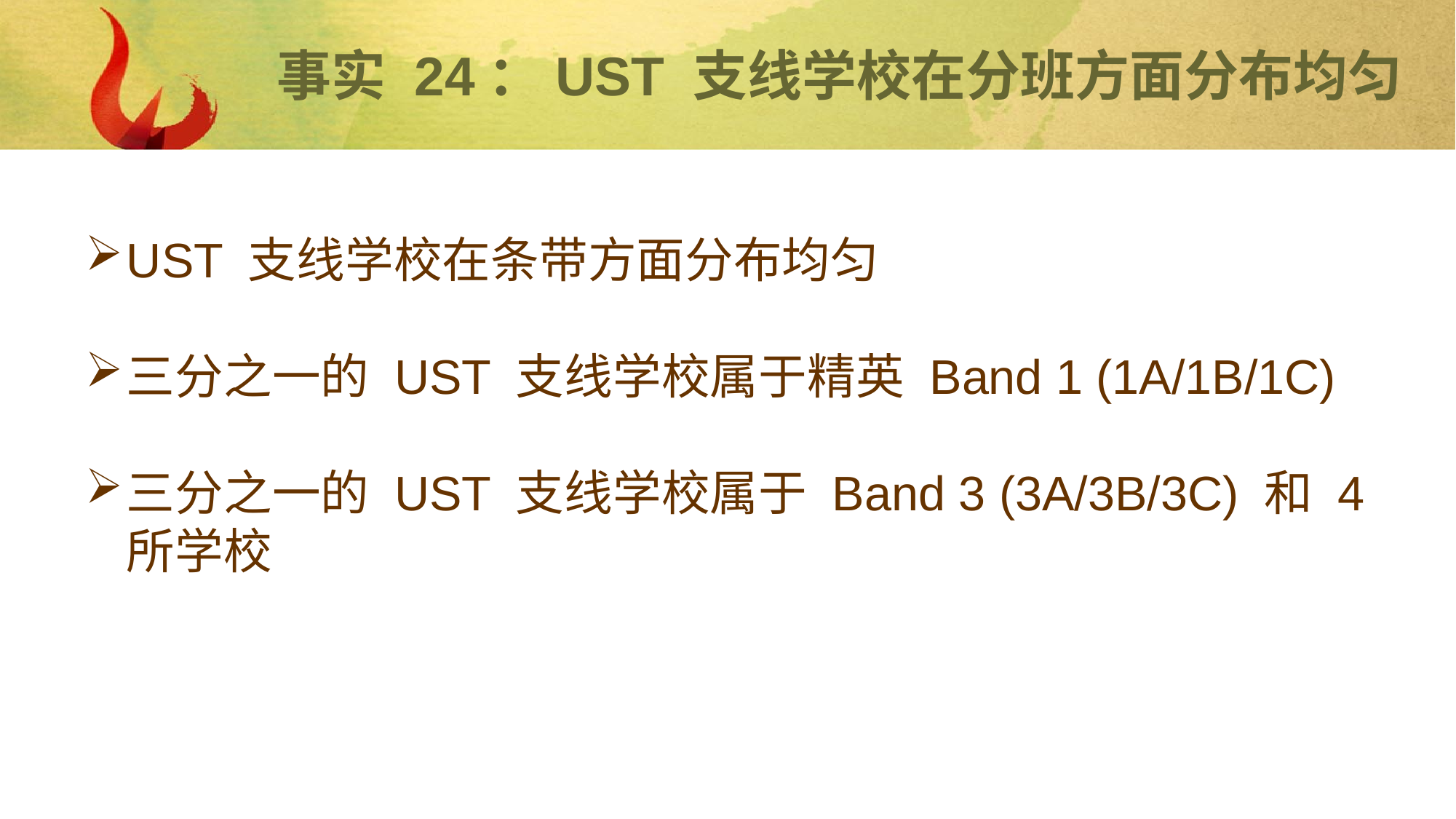

# 事实 24：UST 支线学校在分班方面分布均匀
UST 支线学校在条带方面分布均匀

三分之一的 UST 支线学校属于精英 Band 1 (1A/1B/1C)

三分之一的 UST 支线学校属于 Band 3 (3A/3B/3C) 和 4 所学校
54